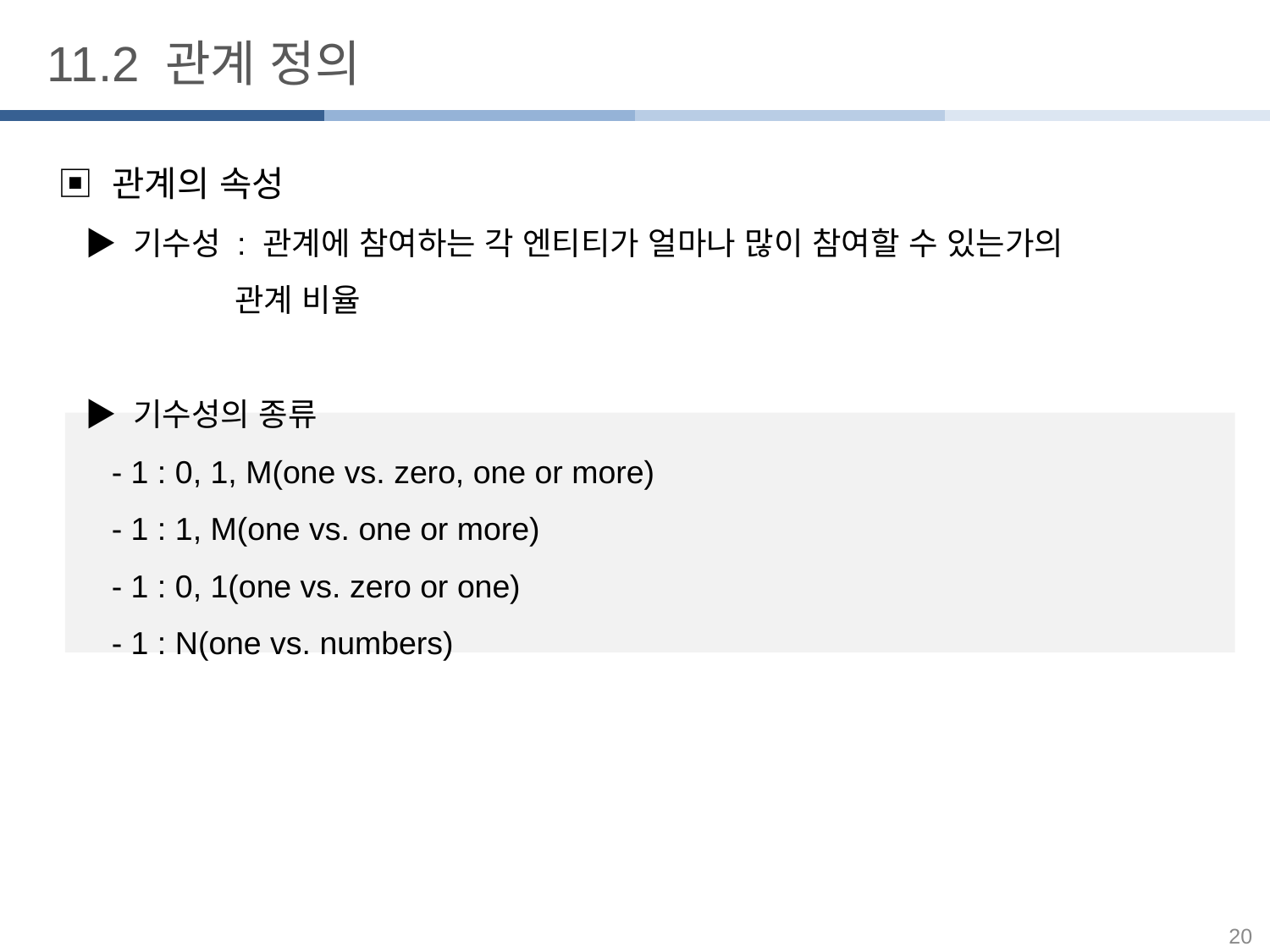

11.2 관계 정의
▣ 관계의 속성
   ▶ 기수성 : 관계에 참여하는 각 엔티티가 얼마나 많이 참여할 수 있는가의
                   관계 비율

   ▶ 기수성의 종류
      - 1 : 0, 1, M(one vs. zero, one or more)
      - 1 : 1, M(one vs. one or more)
      - 1 : 0, 1(one vs. zero or one)
      - 1 : N(one vs. numbers)

20